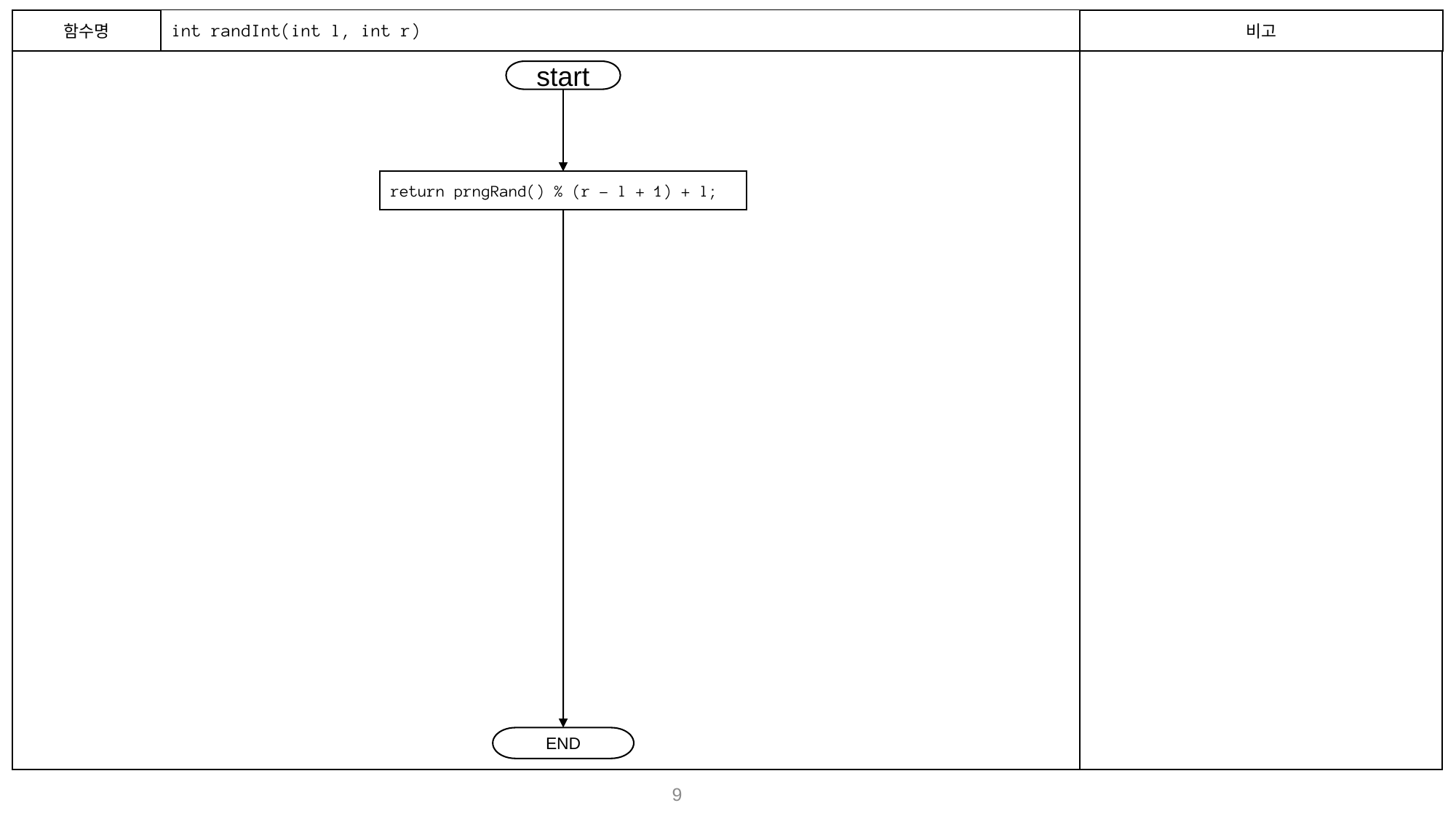

함수명
# int randInt(int l, int r)
비고

start
return prngRand() % (r - l + 1) + l;
END
9